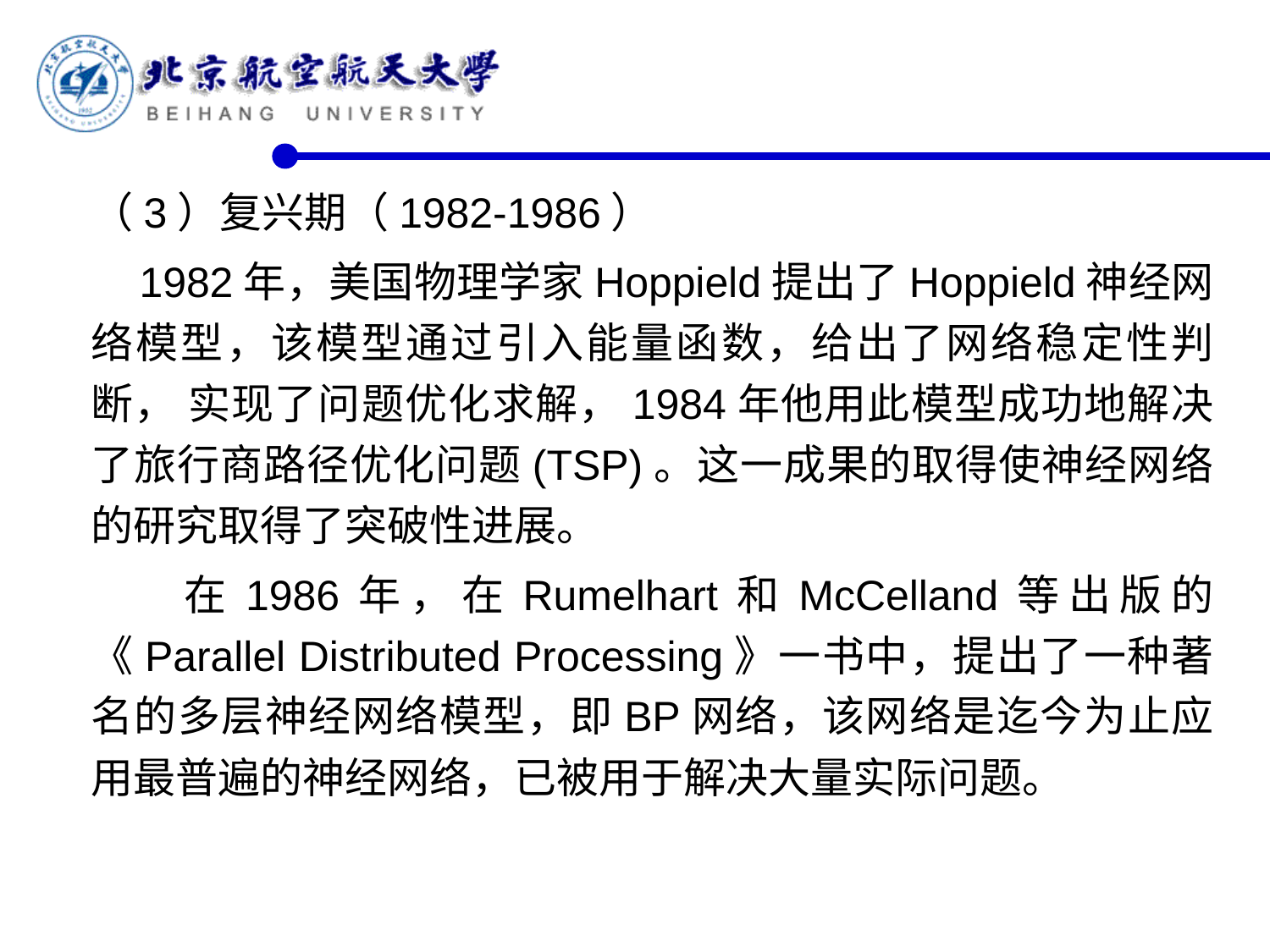

（3）复兴期（1982-1986）
    1982年，美国物理学家Hoppield提出了Hoppield神经网络模型，该模型通过引入能量函数，给出了网络稳定性判断， 实现了问题优化求解，1984年他用此模型成功地解决了旅行商路径优化问题(TSP)。这一成果的取得使神经网络的研究取得了突破性进展。
    在1986年，在Rumelhart和McCelland等出版的《Parallel Distributed Processing》一书中，提出了一种著名的多层神经网络模型，即BP网络，该网络是迄今为止应用最普遍的神经网络，已被用于解决大量实际问题。